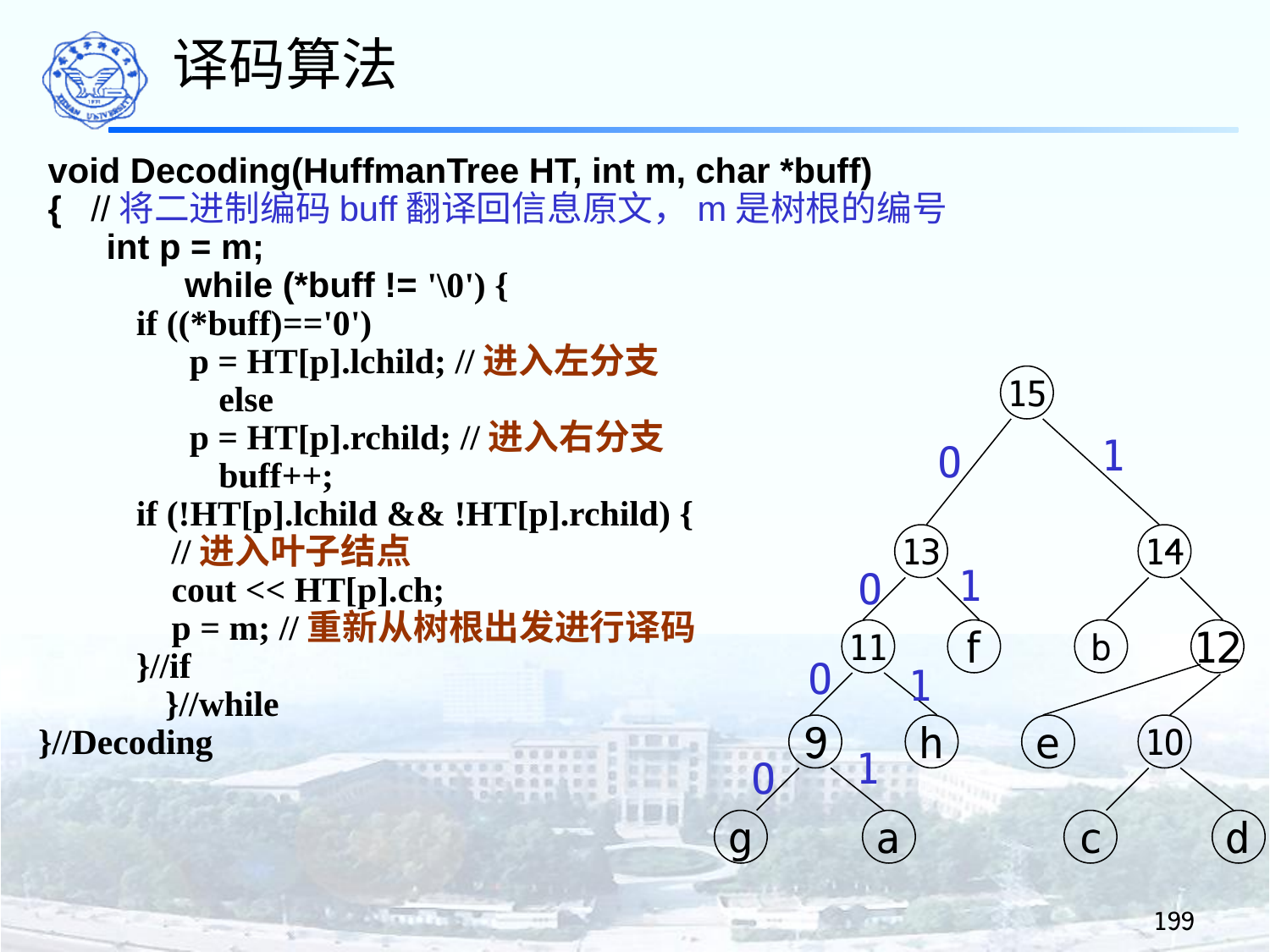

译码算法
 void Decoding(HuffmanTree HT, int m, char *buff)
 {   //将二进制编码buff翻译回信息原文，m是树根的编号
       int p = m;
	  while (*buff != '\0') {
           if ((*buff)=='0')
                 p = HT[p].lchild; //进入左分支
	      else
                 p = HT[p].rchild; //进入右分支
	      buff++;
           if (!HT[p].lchild && !HT[p].rchild) {
               //进入叶子结点
               cout << HT[p].ch;
               p = m; //重新从树根出发进行译码
           }//if
	}//while
}//Decoding
15

1
0
13
14
1
0

11
f
b
12
0
1

9
h
e
10
1
0

g
a
c
d
199